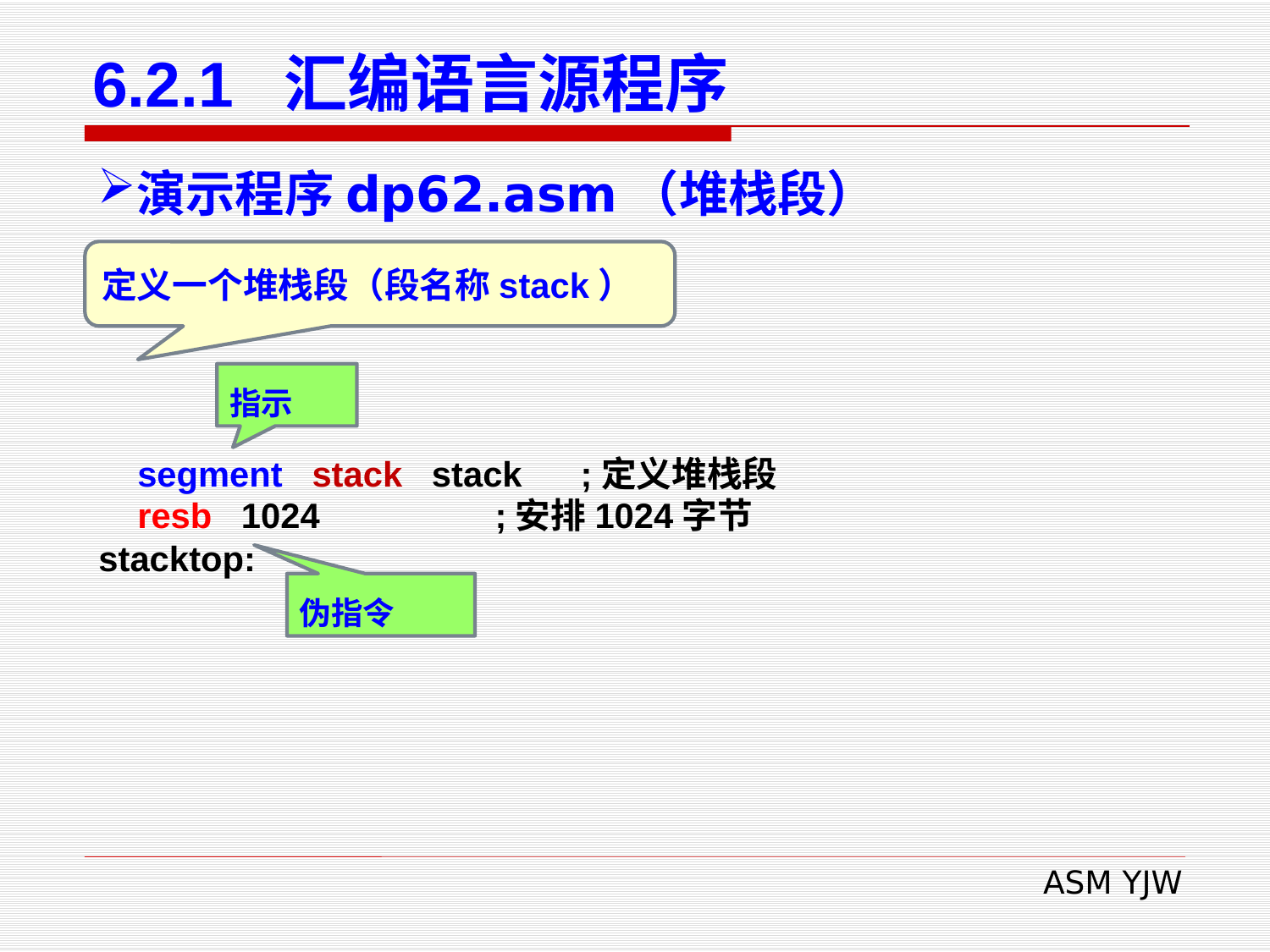

# 6.2.1  汇编语言源程序
演示程序dp62.asm（堆栈段）
定义一个堆栈段（段名称stack）
指示
    segment   stack   stack      ;定义堆栈段
    resb   1024                  ;安排1024字节
stacktop:
伪指令